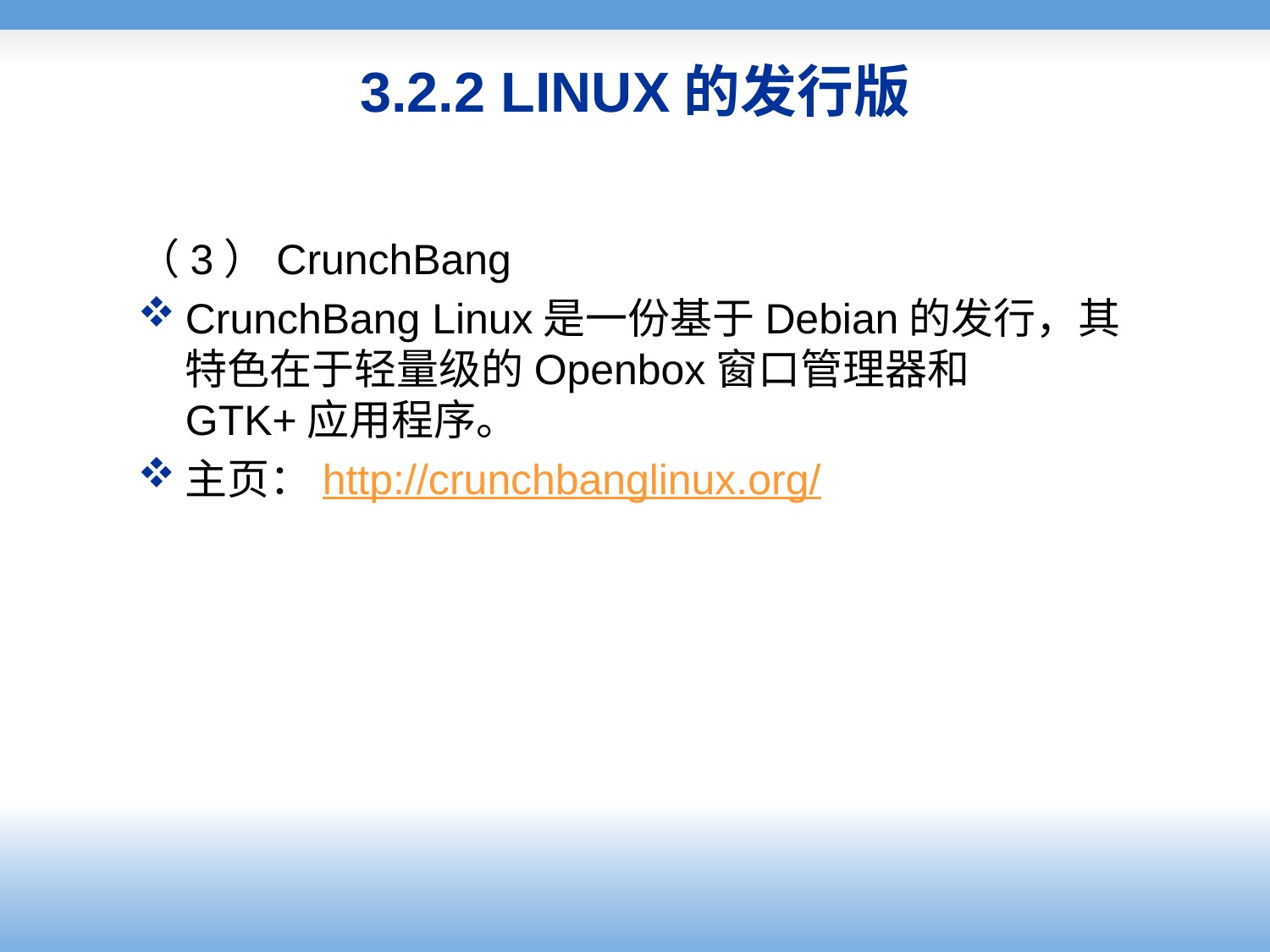

# 3.2.2 LINUX的发行版
（3）CrunchBang
CrunchBang Linux是一份基于Debian的发行，其特色在于轻量级的Openbox窗口管理器和GTK+应用程序。
主页：http://crunchbanglinux.org/